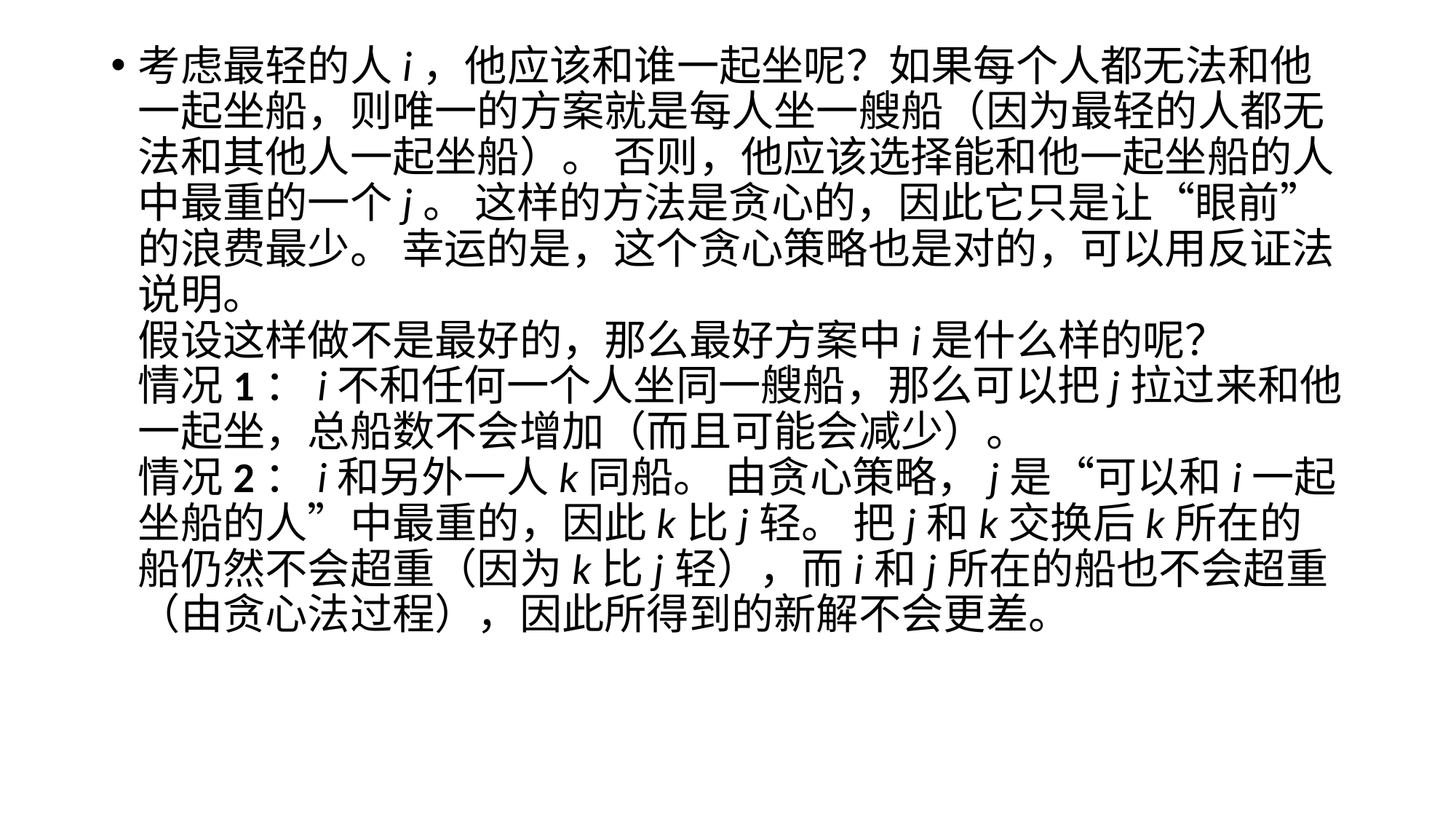

考虑最轻的人i，他应该和谁一起坐呢？如果每个人都无法和他一起坐船，则唯一的方案就是每人坐一艘船（因为最轻的人都无法和其他人一起坐船）。 否则，他应该选择能和他一起坐船的人中最重的一个j。 这样的方法是贪心的，因此它只是让“眼前”的浪费最少。 幸运的是，这个贪心策略也是对的，可以用反证法说明。
假设这样做不是最好的，那么最好方案中i是什么样的呢？
情况1：i不和任何一个人坐同一艘船，那么可以把j拉过来和他一起坐，总船数不会增加（而且可能会减少）。
情况2：i和另外一人k同船。 由贪心策略，j是“可以和i一起坐船的人”中最重的，因此k比j轻。 把j和k交换后k所在的船仍然不会超重（因为k比j轻），而i和j所在的船也不会超重（由贪心法过程），因此所得到的新解不会更差。